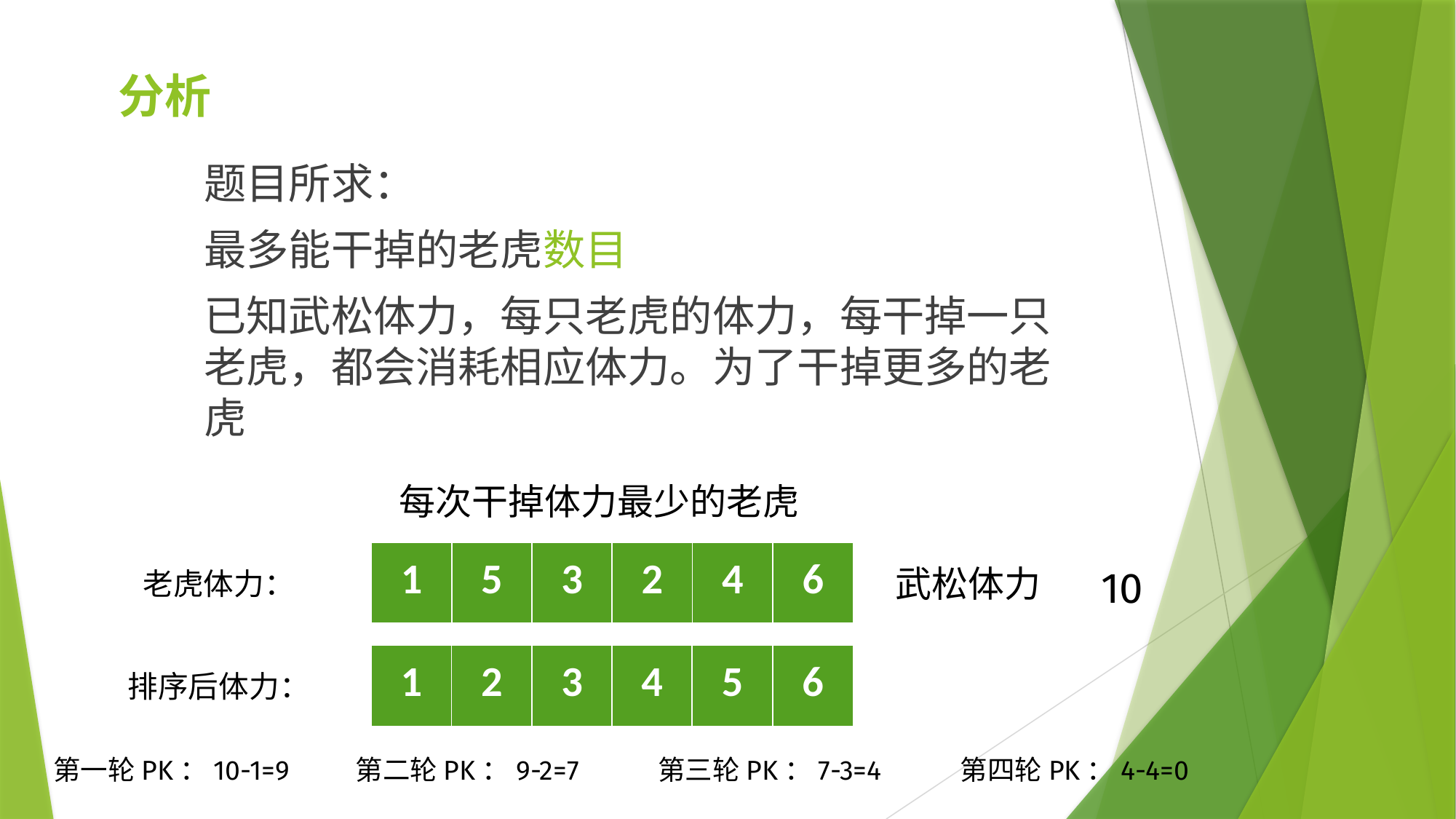

# 分析
题目所求：
最多能干掉的老虎数目
已知武松体力，每只老虎的体力，每干掉一只老虎，都会消耗相应体力。为了干掉更多的老虎

每次干掉体力最少的老虎
| 1 | 5 | 3 | 2 | 4 | 6 |
| --- | --- | --- | --- | --- | --- |

武松体力
10
老虎体力：
| 1 | 2 | 3 | 4 | 5 | 6 |
| --- | --- | --- | --- | --- | --- |
排序后体力：
第一轮PK：10-1=9
第二轮PK：9-2=7
第三轮PK：7-3=4
第四轮PK：4-4=0